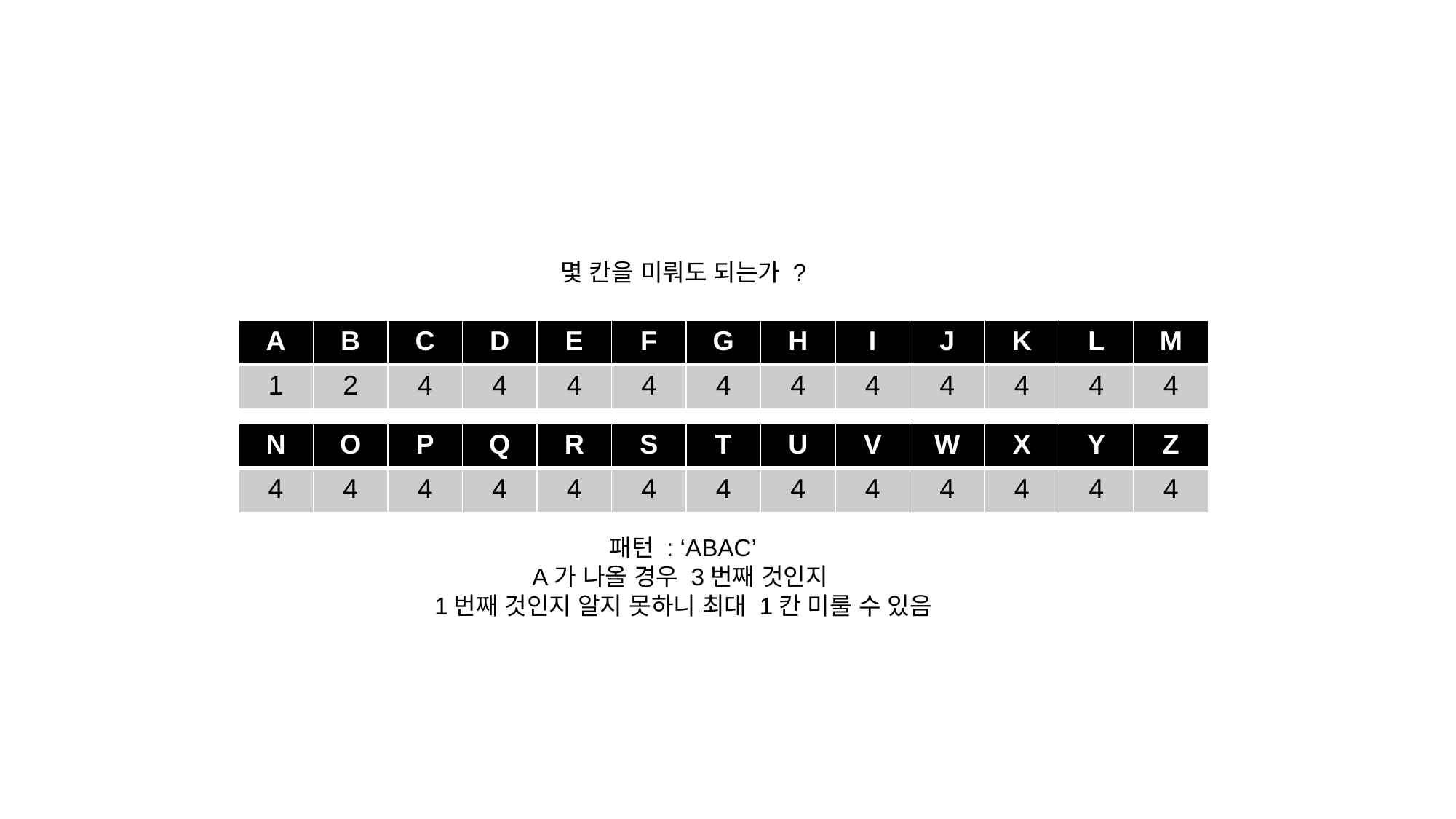

몇 칸을 미뤄도 되는가 ?
| A | B | C | D | E | F | G | H | I | J | K | L | M |
| --- | --- | --- | --- | --- | --- | --- | --- | --- | --- | --- | --- | --- |
| 1 | 2 | 4 | 4 | 4 | 4 | 4 | 4 | 4 | 4 | 4 | 4 | 4 |
| N | O | P | Q | R | S | T | U | V | W | X | Y | Z |
| --- | --- | --- | --- | --- | --- | --- | --- | --- | --- | --- | --- | --- |
| 4 | 4 | 4 | 4 | 4 | 4 | 4 | 4 | 4 | 4 | 4 | 4 | 4 |
패턴 : ‘ABAC’
A가 나올 경우 3번째 것인지
1번째 것인지 알지 못하니 최대 1칸 미룰 수 있음